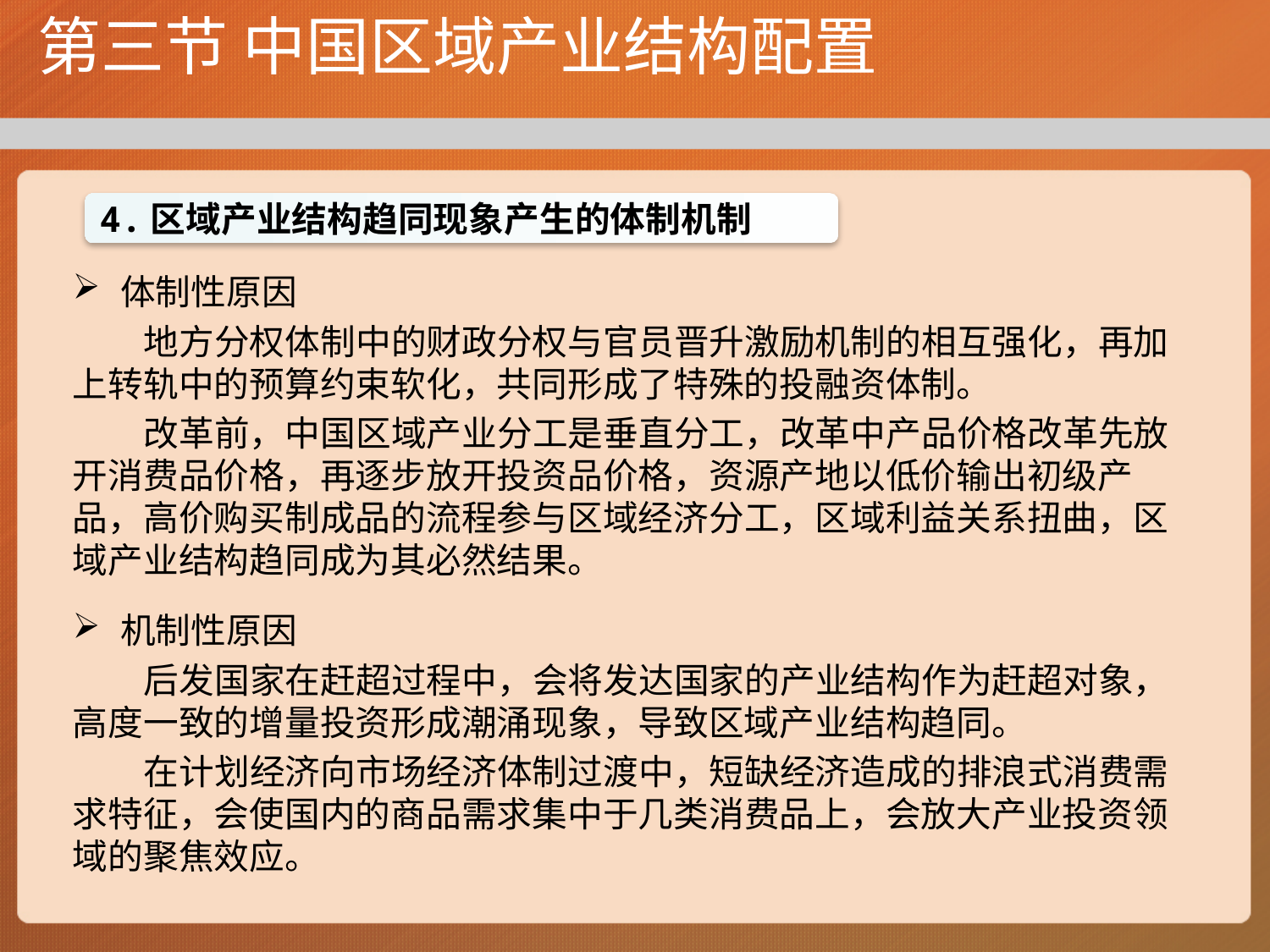

# 第三节 中国区域产业结构配置

体制性原因
        地方分权体制中的财政分权与官员晋升激励机制的相互强化，再加上转轨中的预算约束软化，共同形成了特殊的投融资体制。
        改革前，中国区域产业分工是垂直分工，改革中产品价格改革先放开消费品价格，再逐步放开投资品价格，资源产地以低价输出初级产品，高价购买制成品的流程参与区域经济分工，区域利益关系扭曲，区域产业结构趋同成为其必然结果。
机制性原因
        后发国家在赶超过程中，会将发达国家的产业结构作为赶超对象，高度一致的增量投资形成潮涌现象，导致区域产业结构趋同。
        在计划经济向市场经济体制过渡中，短缺经济造成的排浪式消费需求特征，会使国内的商品需求集中于几类消费品上，会放大产业投资领域的聚焦效应。
4.区域产业结构趋同现象产生的体制机制